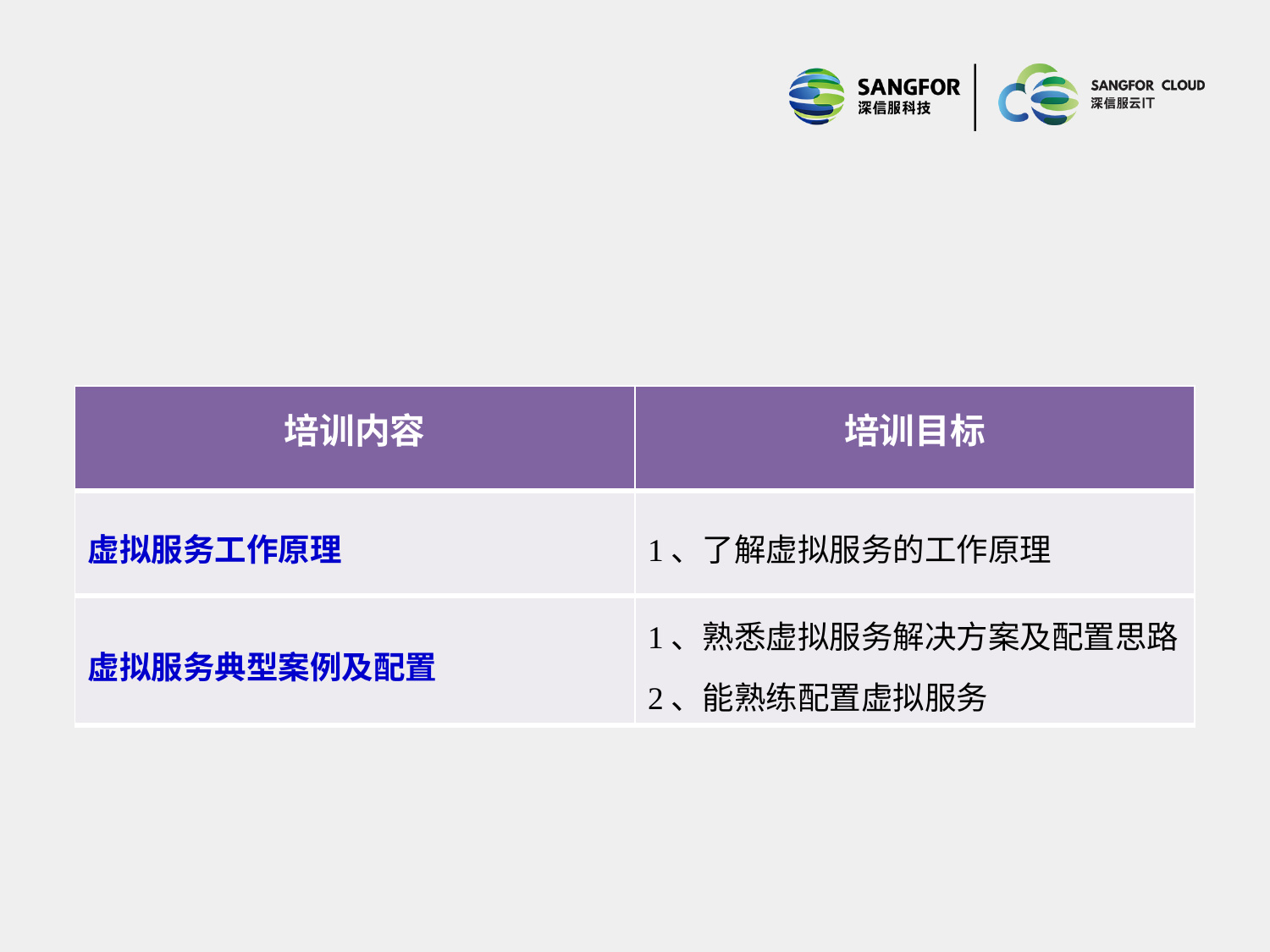

| 培训内容 | 培训目标 |
| --- | --- |
| 虚拟服务工作原理 | 1、了解虚拟服务的工作原理 |
| 虚拟服务典型案例及配置 | 1、熟悉虚拟服务解决方案及配置思路 2、能熟练配置虚拟服务 |